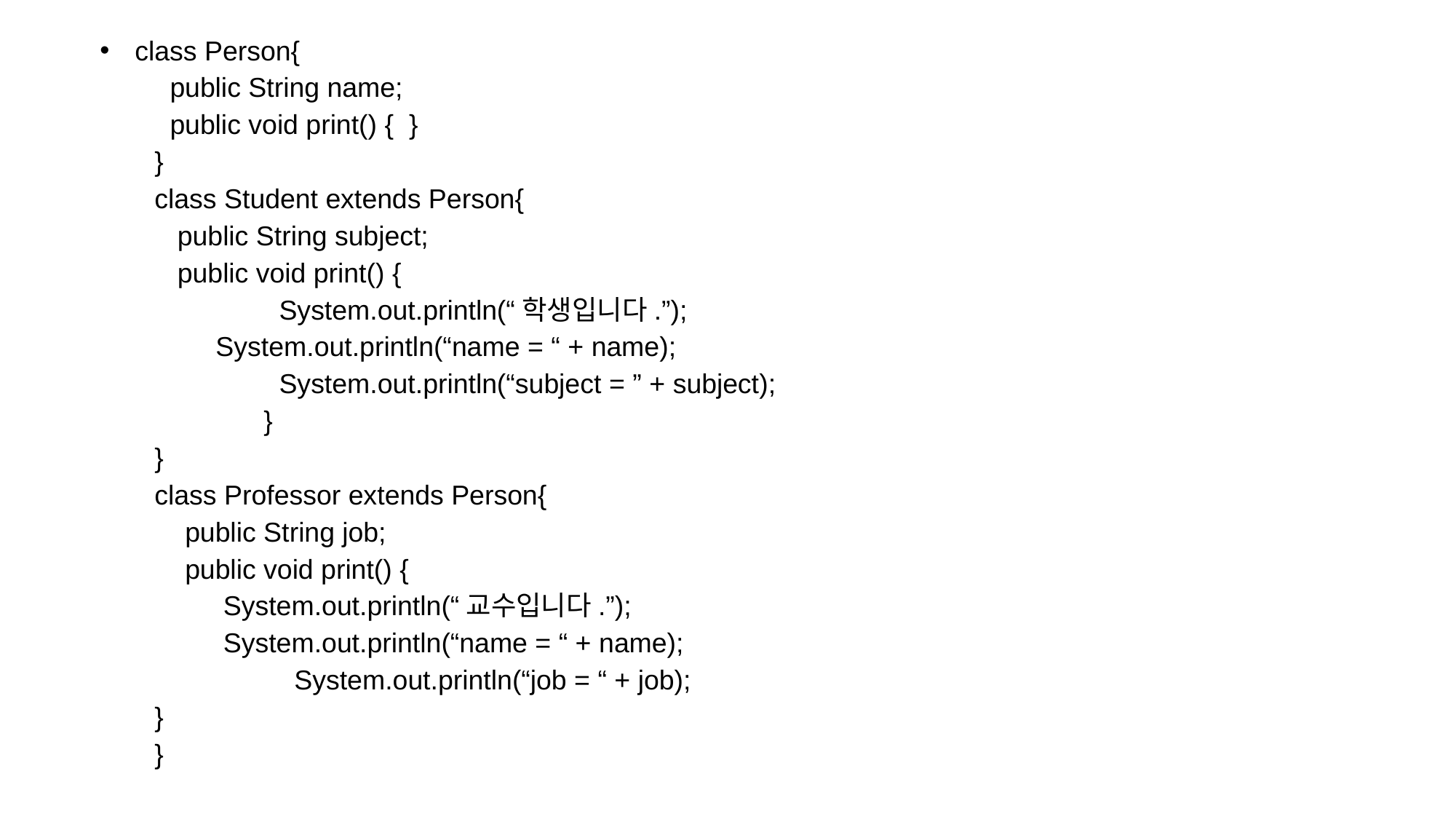

#
 class Person{
  public String name;
  public void print() {  }
}
class Student extends Person{
   public String subject;
   public void print() {
	  System.out.println(“학생입니다.”);
        System.out.println(“name = “ + name);
	  System.out.println(“subject = ” + subject);
	}
}
class Professor extends Person{
    public String job;
    public void print() {
         System.out.println(“교수입니다.”);
         System.out.println(“name = “ + name);
	    System.out.println(“job = “ + job);
}
}